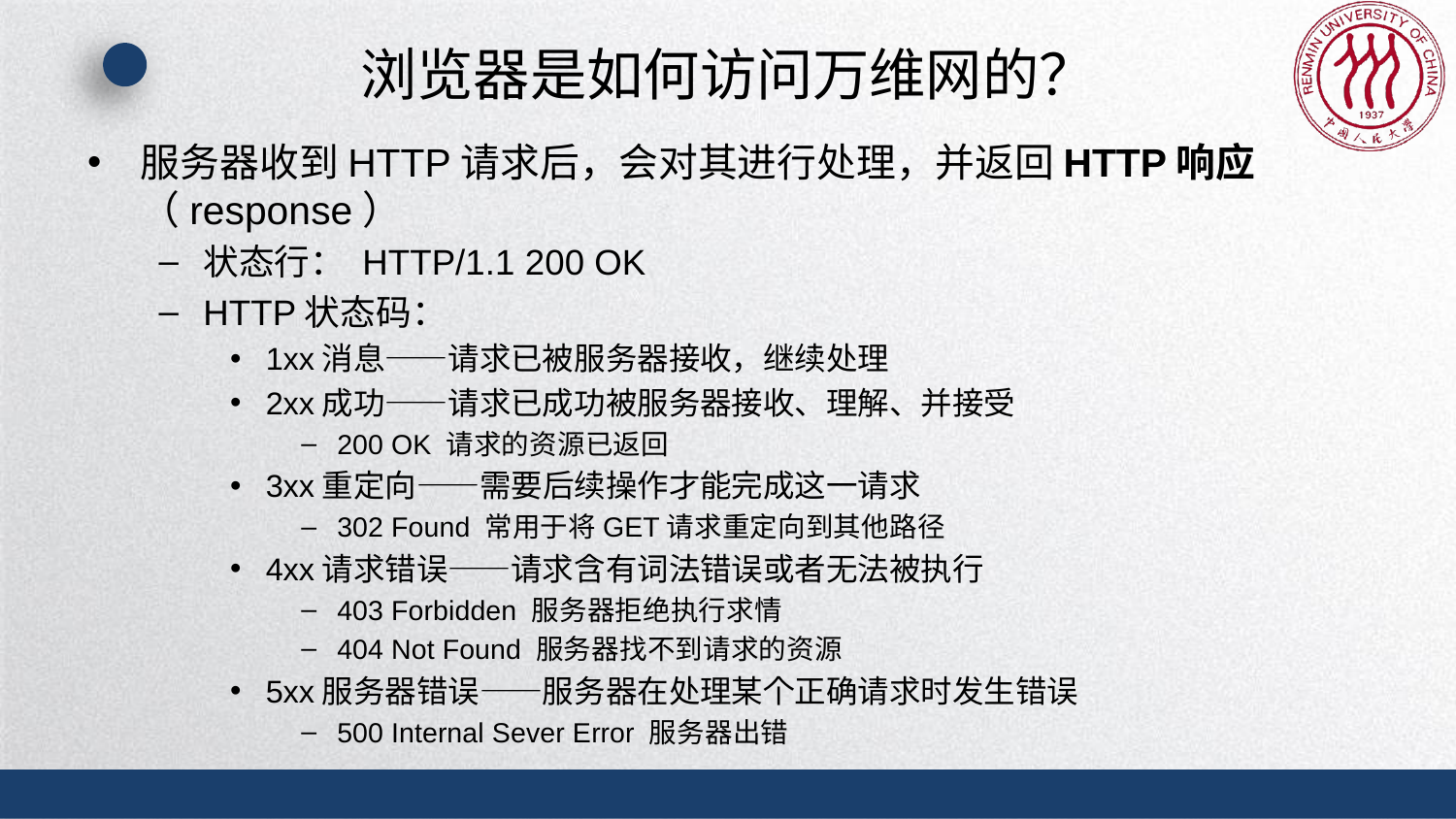

# 浏览器是如何访问万维网的？
服务器收到HTTP请求后，会对其进行处理，并返回HTTP响应（response）
状态行： HTTP/1.1 200 OK
HTTP状态码：
1xx消息——请求已被服务器接收，继续处理
2xx成功——请求已成功被服务器接收、理解、并接受
200 OK 请求的资源已返回
3xx重定向——需要后续操作才能完成这一请求
302 Found 常用于将GET请求重定向到其他路径
4xx请求错误——请求含有词法错误或者无法被执行
403 Forbidden 服务器拒绝执行求情
404 Not Found 服务器找不到请求的资源
5xx服务器错误——服务器在处理某个正确请求时发生错误
500 Internal Sever Error 服务器出错